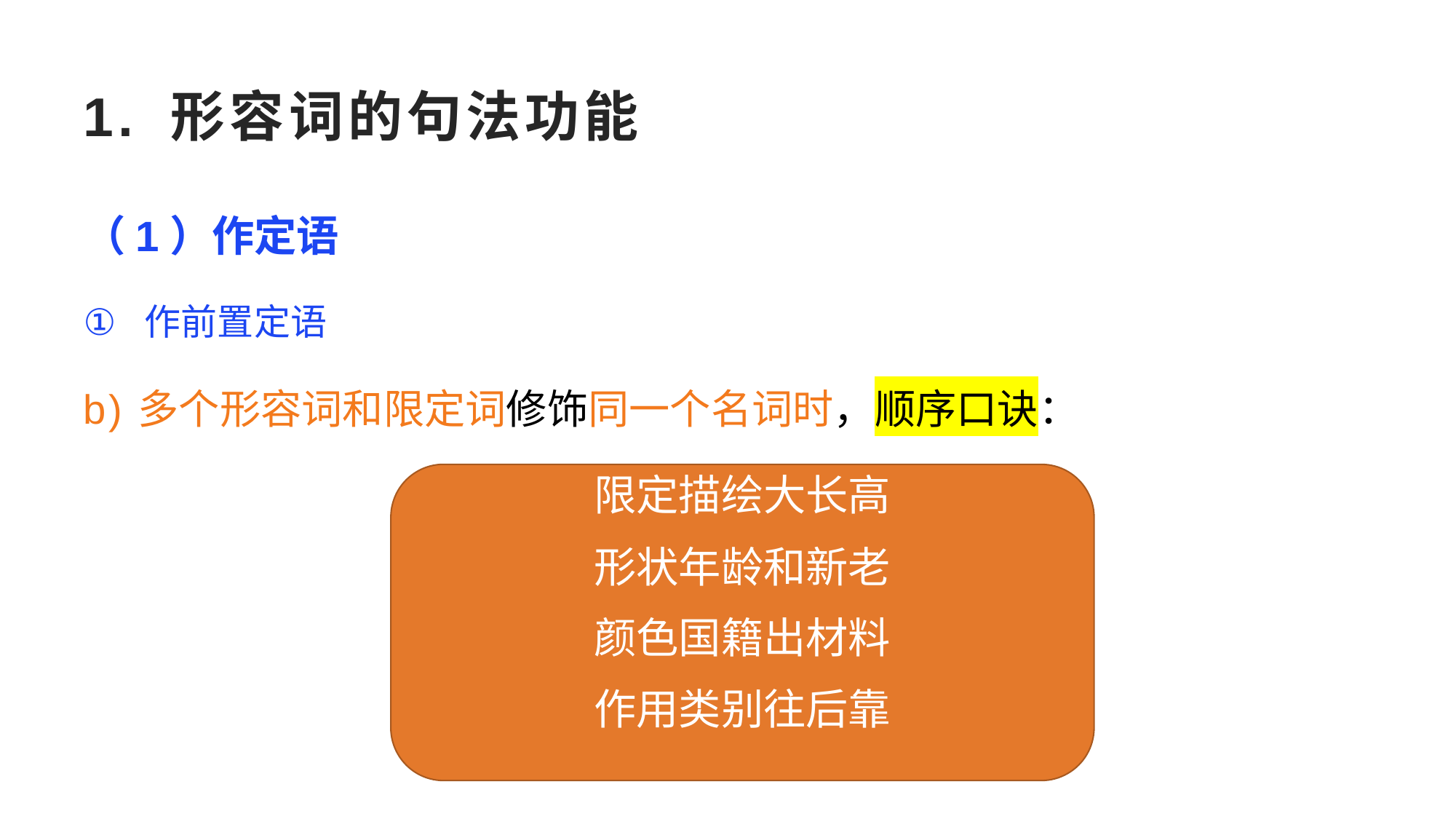

1. 形容词的句法功能
（1）作定语
作前置定语
多个形容词和限定词修饰同一个名词时，顺序口诀：

限定描绘大长高
形状年龄和新老
颜色国籍出材料
作用类别往后靠